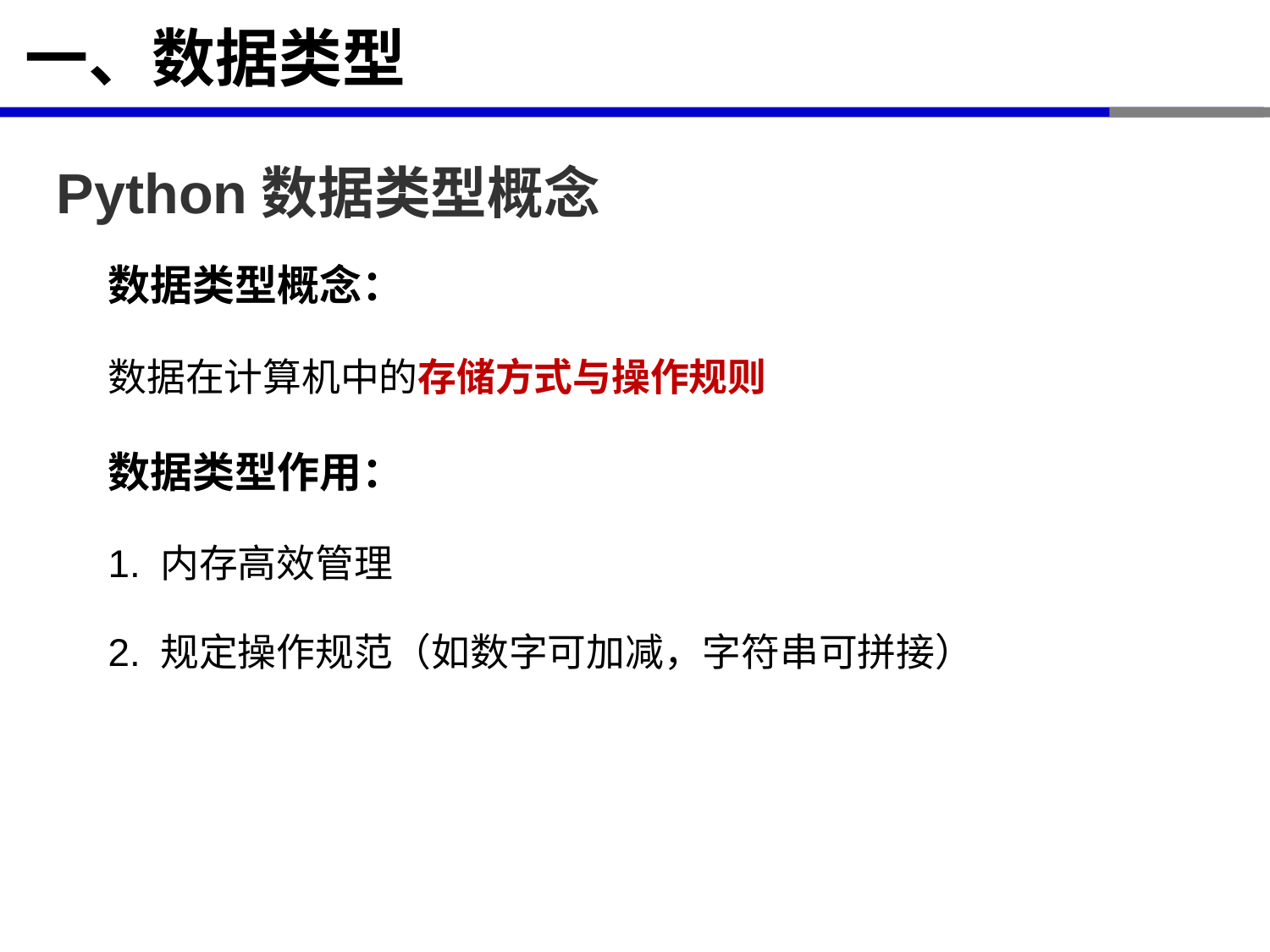

# 一、数据类型
Python数据类型概念
数据类型概念：
数据在计算机中的存储方式与操作规则
数据类型作用：
1. 内存高效管理
2. 规定操作规范（如数字可加减，字符串可拼接）